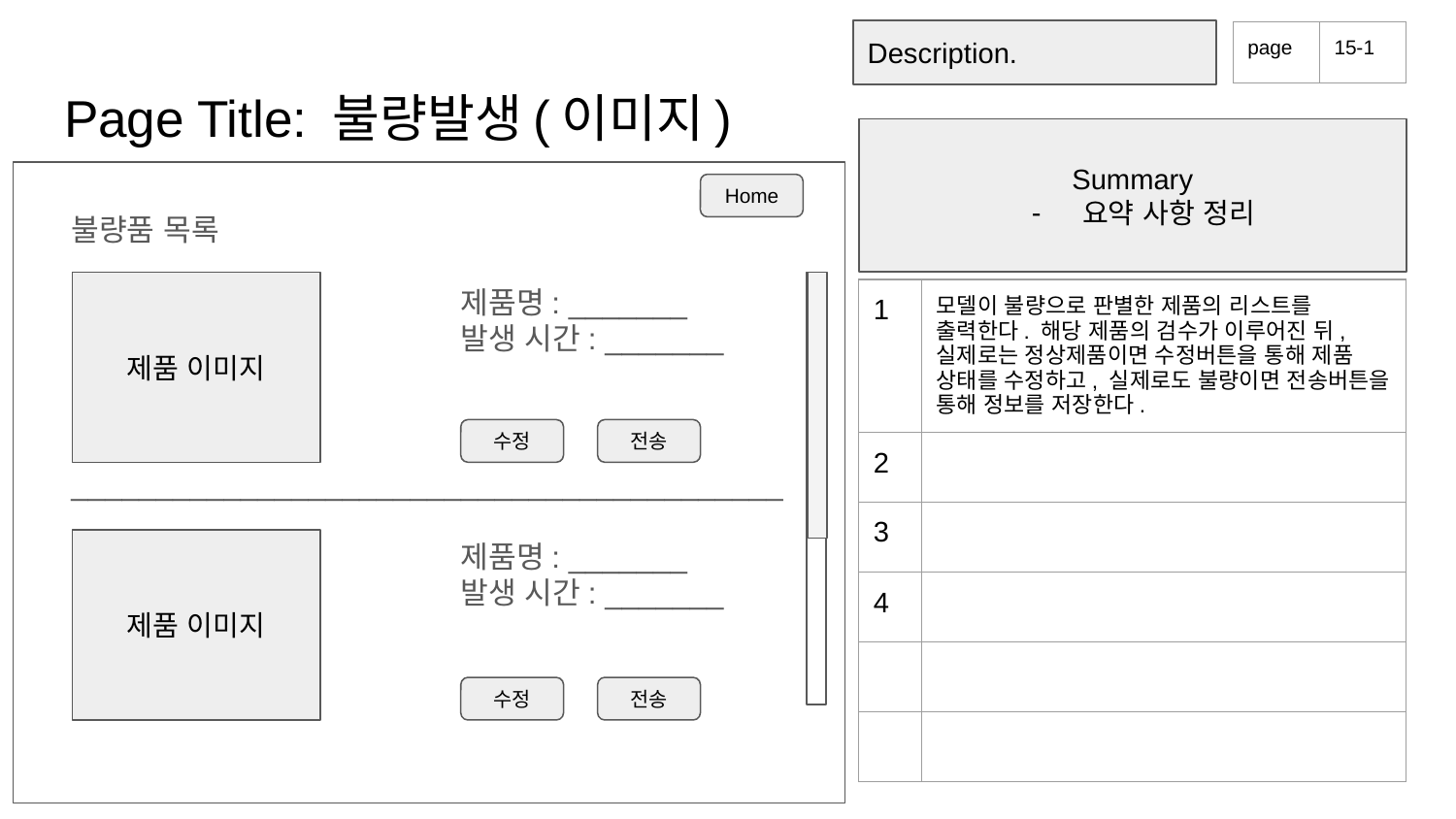

Description.
| page | 15-1 |
| --- | --- |
# Page Title: 불량발생(이미지)
Summary
요약 사항 정리

Home
불량품 목록

                                             제품명: _______
                                             발생 시간: _______

__________________________________________

                                             제품명: _______
                                             발생 시간: _______

제품 이미지

| 1 | 모델이 불량으로 판별한 제품의 리스트를 출력한다. 해당 제품의 검수가 이루어진 뒤, 실제로는 정상제품이면 수정버튼을 통해 제품 상태를 수정하고, 실제로도 불량이면 전송버튼을 통해 정보를 저장한다. |
| --- | --- |
| 2 |  |
| 3 |  |
| 4 |  |
|  |  |
|  |  |
수정
전송
제품 이미지
수정
전송